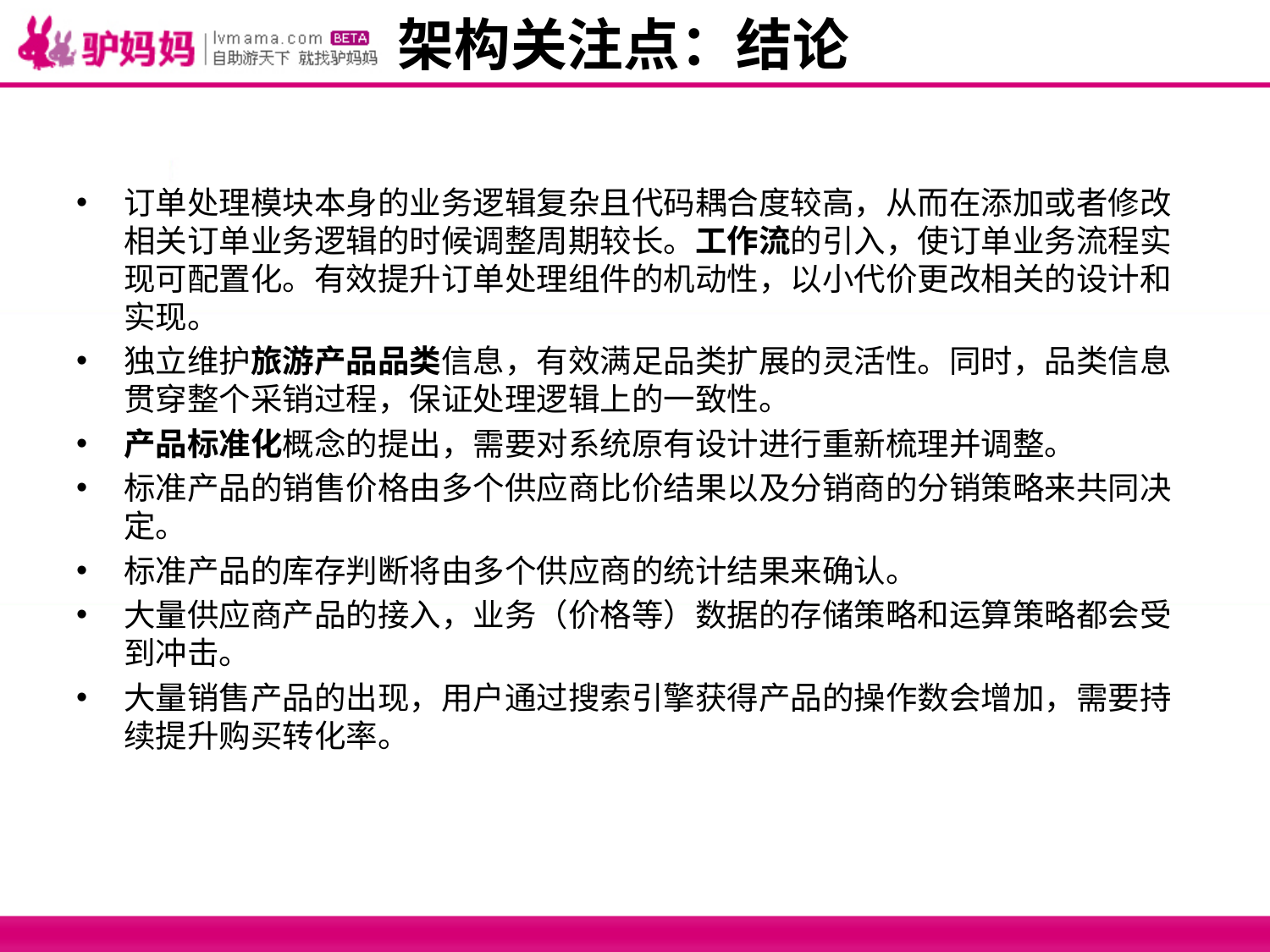

# 架构关注点：结论
订单处理模块本身的业务逻辑复杂且代码耦合度较高，从而在添加或者修改相关订单业务逻辑的时候调整周期较长。工作流的引入，使订单业务流程实现可配置化。有效提升订单处理组件的机动性，以小代价更改相关的设计和实现。
独立维护旅游产品品类信息，有效满足品类扩展的灵活性。同时，品类信息贯穿整个采销过程，保证处理逻辑上的一致性。
产品标准化概念的提出，需要对系统原有设计进行重新梳理并调整。
标准产品的销售价格由多个供应商比价结果以及分销商的分销策略来共同决定。
标准产品的库存判断将由多个供应商的统计结果来确认。
大量供应商产品的接入，业务（价格等）数据的存储策略和运算策略都会受到冲击。
大量销售产品的出现，用户通过搜索引擎获得产品的操作数会增加，需要持续提升购买转化率。